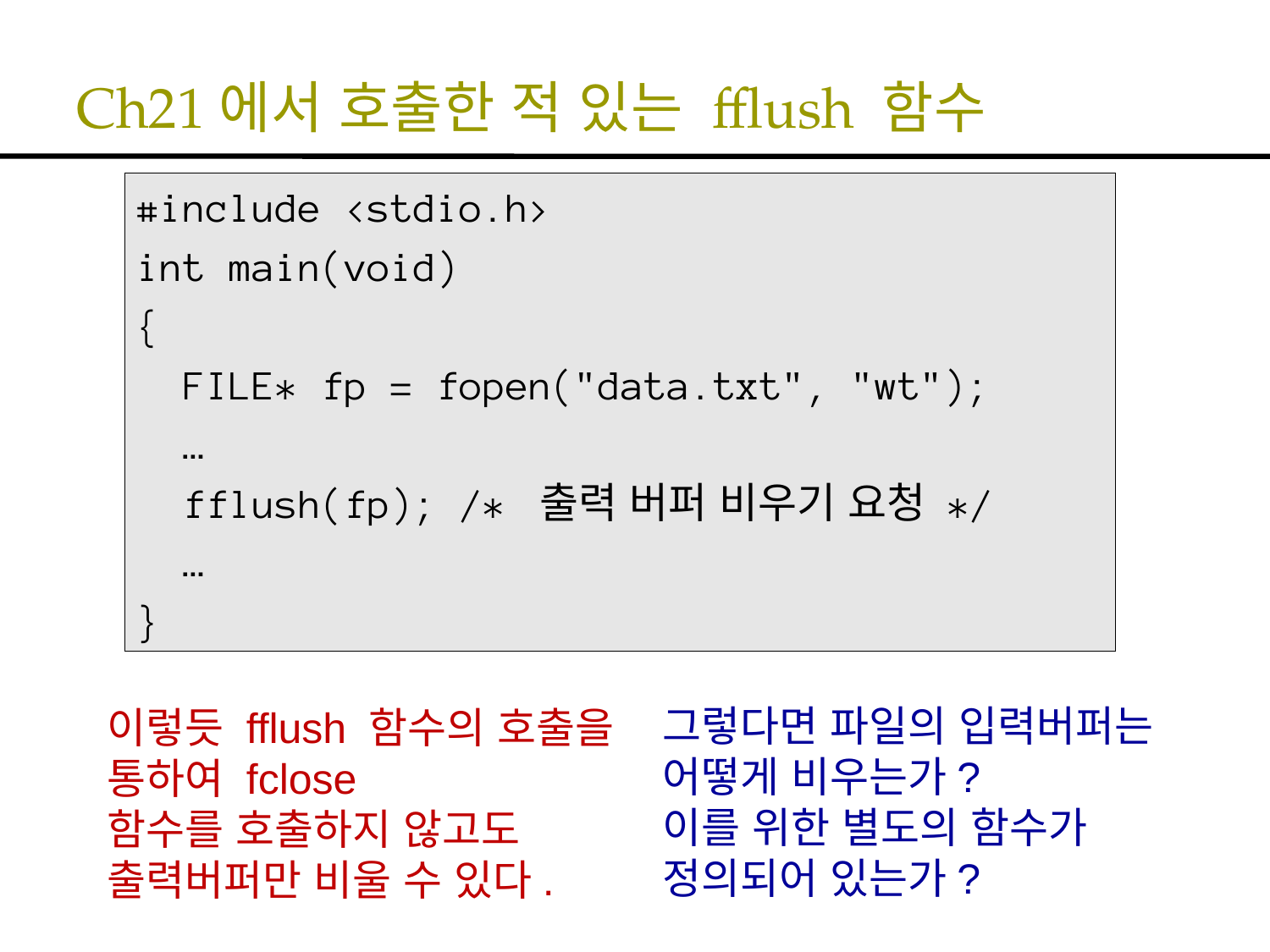

# Ch21에서 호출한 적 있는 fflush 함수
#include <stdio.h>
int main(void)
{
  FILE* fp = fopen("data.txt", "wt");
  …
  fflush(fp); /* 출력 버퍼 비우기 요청 */
  …
}

그렇다면 파일의 입력버퍼는 어떻게 비우는가?
이를 위한 별도의 함수가 정의되어 있는가?
이렇듯 fflush 함수의 호출을 통하여 fclose
함수를 호출하지 않고도 출력버퍼만 비울 수 있다.